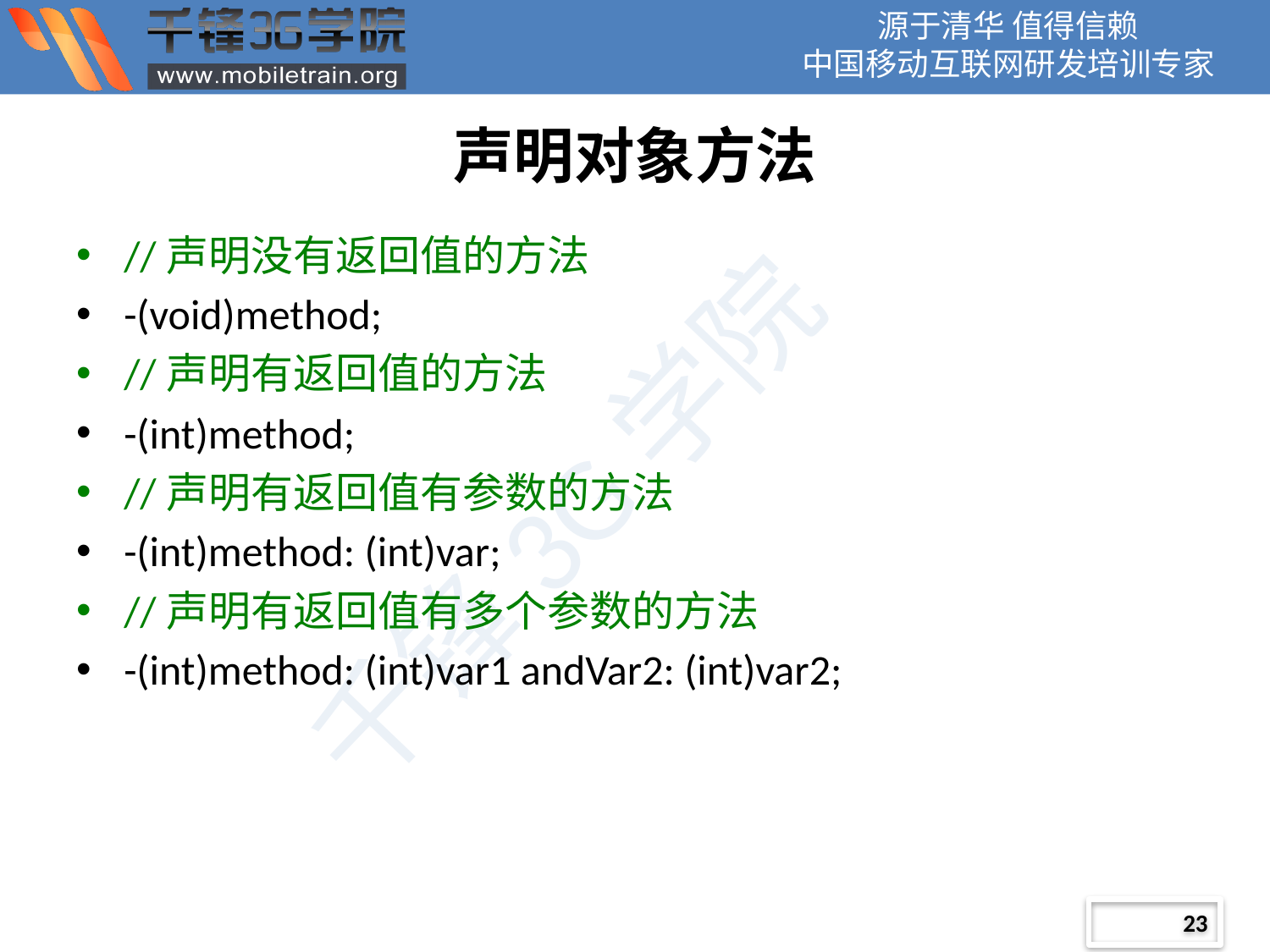

# 声明对象方法
//声明没有返回值的方法
-(void)method;
//声明有返回值的方法
-(int)method;
//声明有返回值有参数的方法
-(int)method: (int)var;
//声明有返回值有多个参数的方法
-(int)method: (int)var1 andVar2: (int)var2;